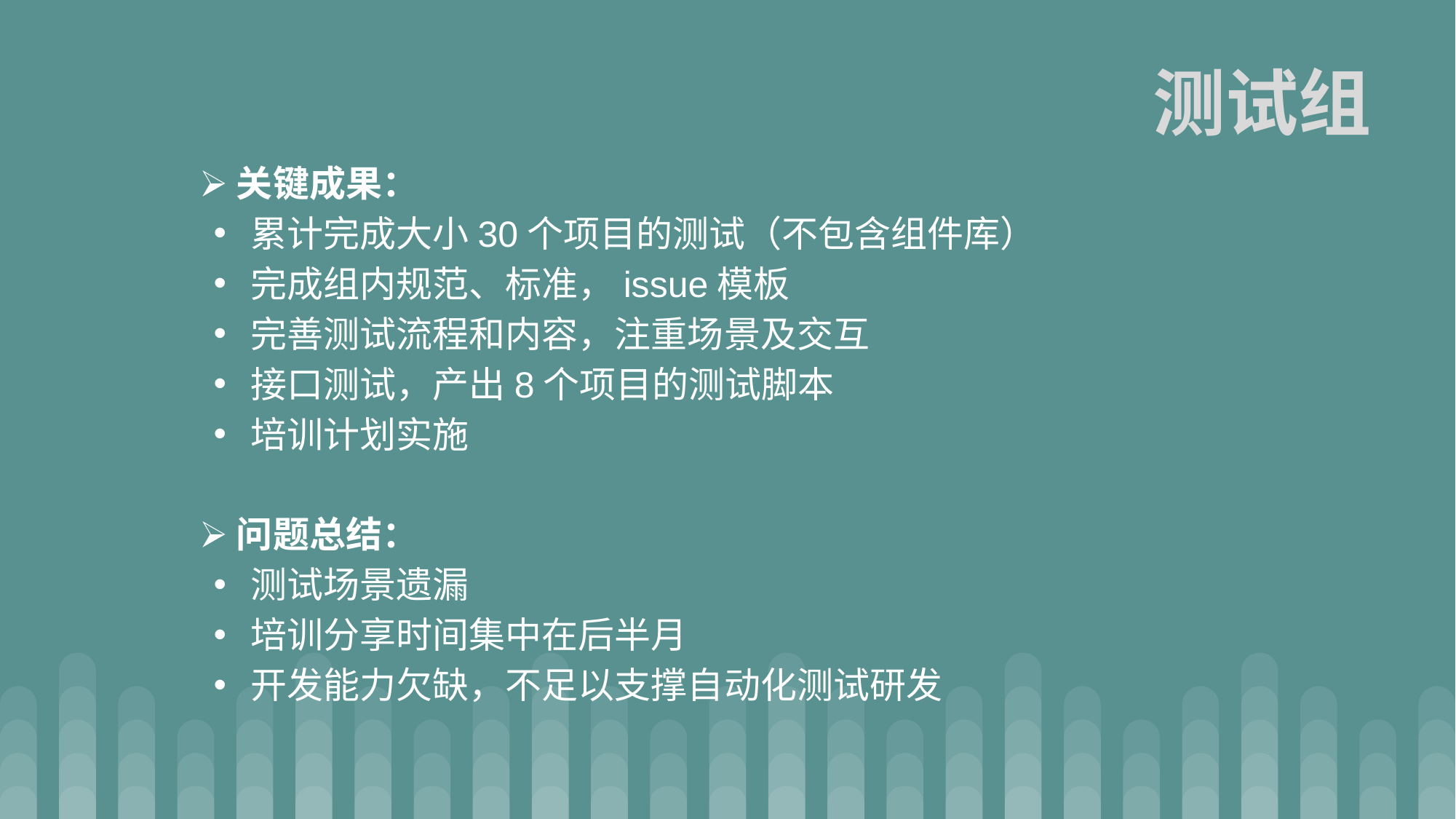

测试组
⮚关键成果：
 累计完成大小30个项目的测试（不包含组件库）
 完成组内规范、标准，issue模板
 完善测试流程和内容，注重场景及交互
 接口测试，产出8个项目的测试脚本
 培训计划实施

⮚问题总结：
 测试场景遗漏
 培训分享时间集中在后半月
 开发能力欠缺，不足以支撑自动化测试研发